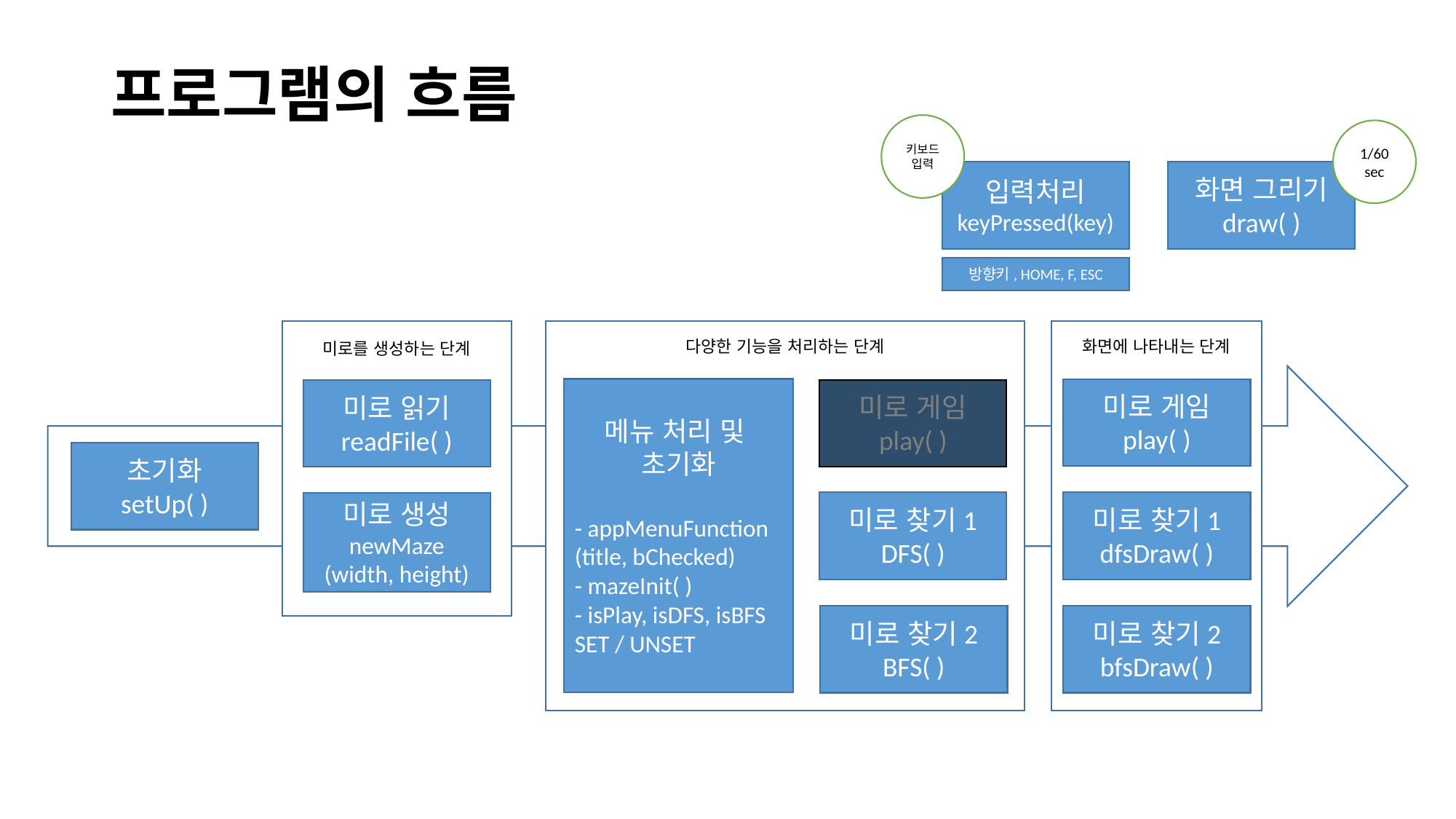

# 프로그램의 흐름
키보드
입력
1/60 sec
입력처리
keyPressed(key)
화면 그리기
draw( )
방향키, HOME, F, ESC
미로를 생성하는 단계

다양한 기능을 처리하는 단계

화면에 나타내는 단계

메뉴 처리 및
초기화

- appMenuFunction
(title, bChecked)
- mazeInit( )
- isPlay, isDFS, isBFS SET / UNSET
미로 게임
play( )

미로 게임
play( )
미로 읽기
readFile( )
초기화
setUp( )
미로 찾기1
DFS( )
미로 찾기1
dfsDraw( )
미로 생성
newMaze
(width, height)
미로 찾기2
BFS( )
미로 찾기2
bfsDraw( )